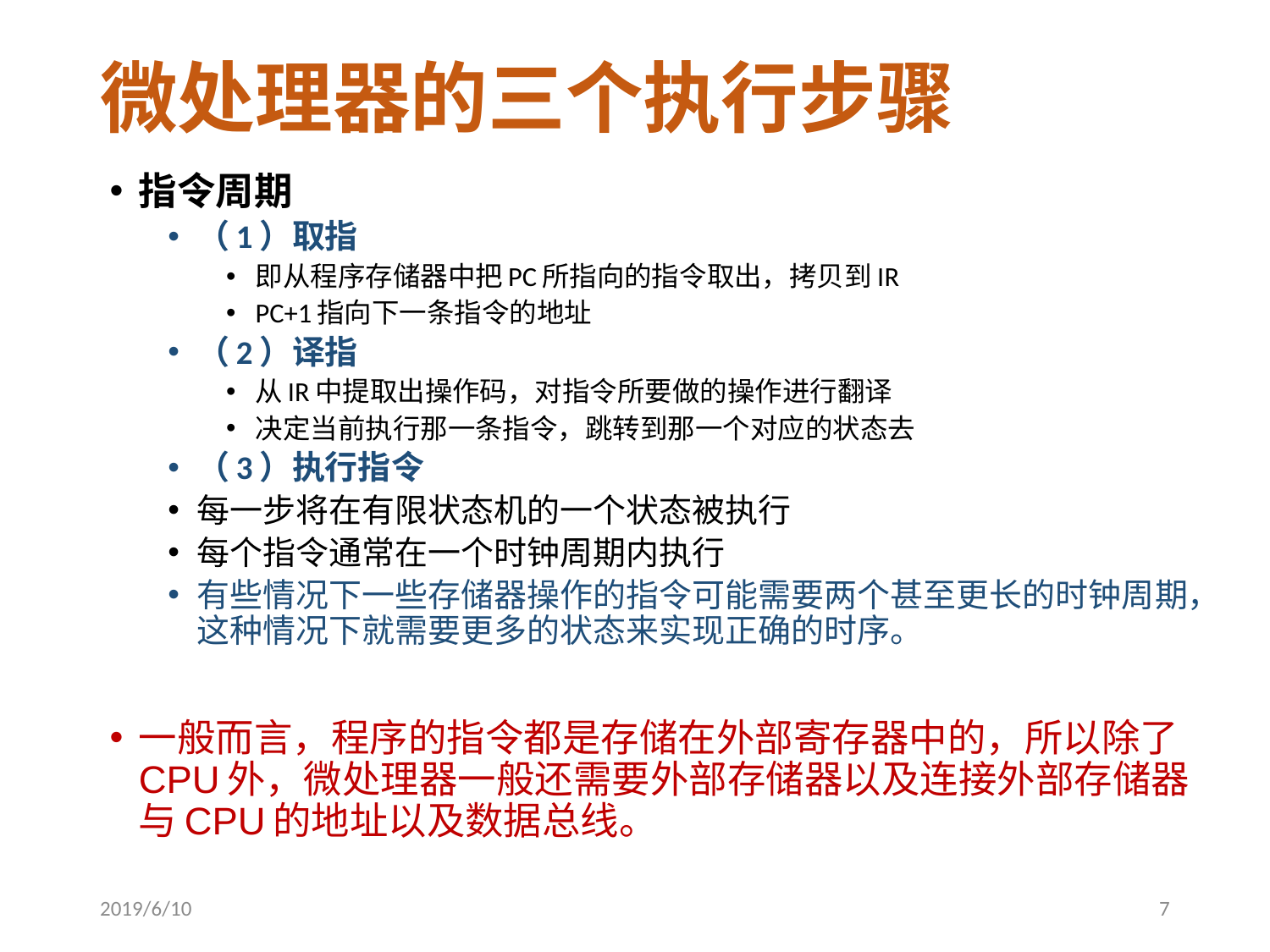

# 微处理器的三个执行步骤
指令周期
（1）取指
即从程序存储器中把PC所指向的指令取出，拷贝到IR
PC+1指向下一条指令的地址
（2）译指
从IR中提取出操作码，对指令所要做的操作进行翻译
决定当前执行那一条指令，跳转到那一个对应的状态去
（3）执行指令
每一步将在有限状态机的一个状态被执行
每个指令通常在一个时钟周期内执行
有些情况下一些存储器操作的指令可能需要两个甚至更长的时钟周期，这种情况下就需要更多的状态来实现正确的时序。

一般而言，程序的指令都是存储在外部寄存器中的，所以除了CPU外，微处理器一般还需要外部存储器以及连接外部存储器与CPU的地址以及数据总线。
2019/6/10

7